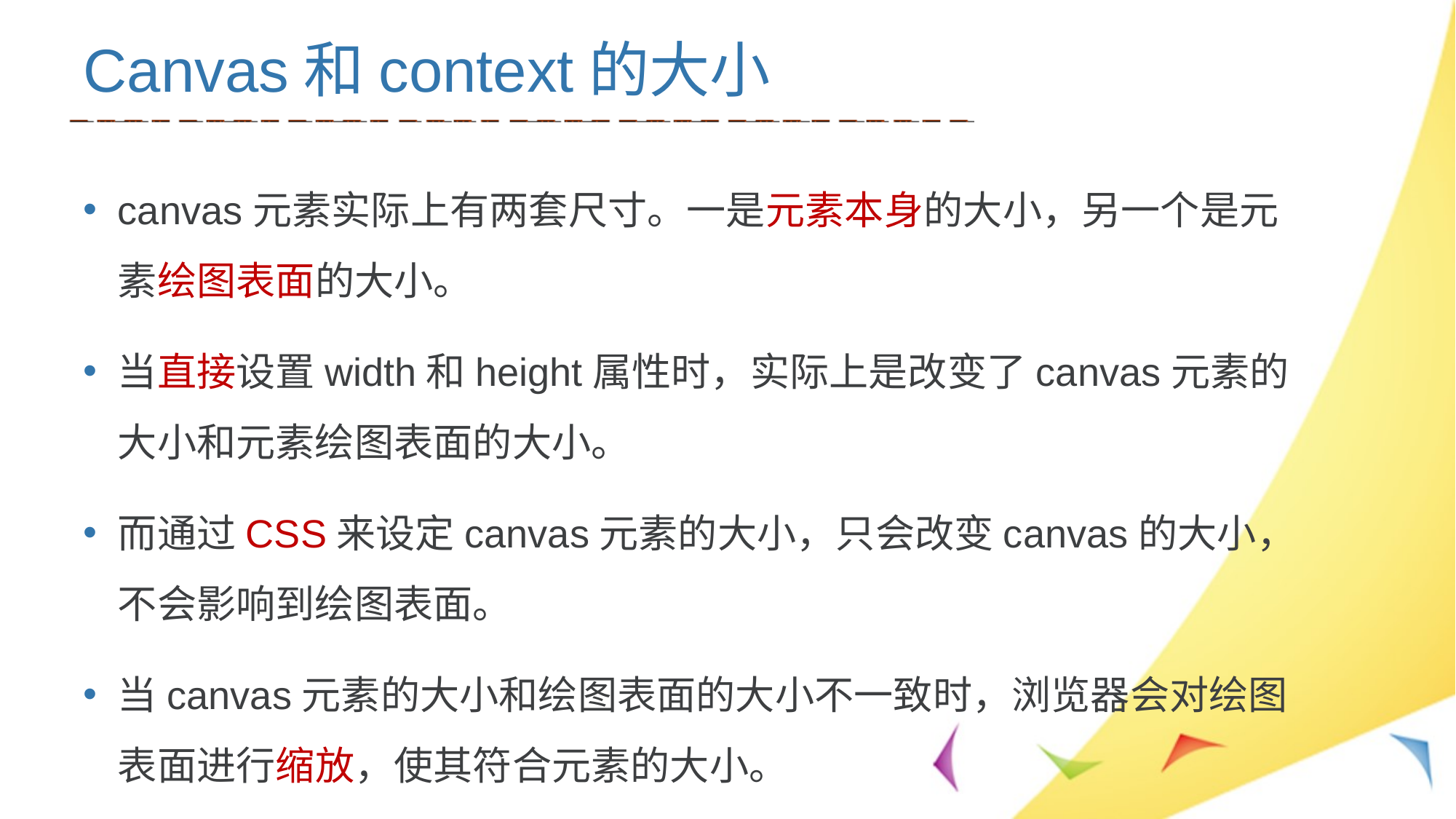

# Canvas和context的大小
canvas元素实际上有两套尺寸。一是元素本身的大小，另一个是元素绘图表面的大小。
当直接设置width和height属性时，实际上是改变了canvas元素的大小和元素绘图表面的大小。
而通过CSS来设定canvas元素的大小，只会改变canvas的大小，不会影响到绘图表面。
当canvas元素的大小和绘图表面的大小不一致时，浏览器会对绘图表面进行缩放，使其符合元素的大小。